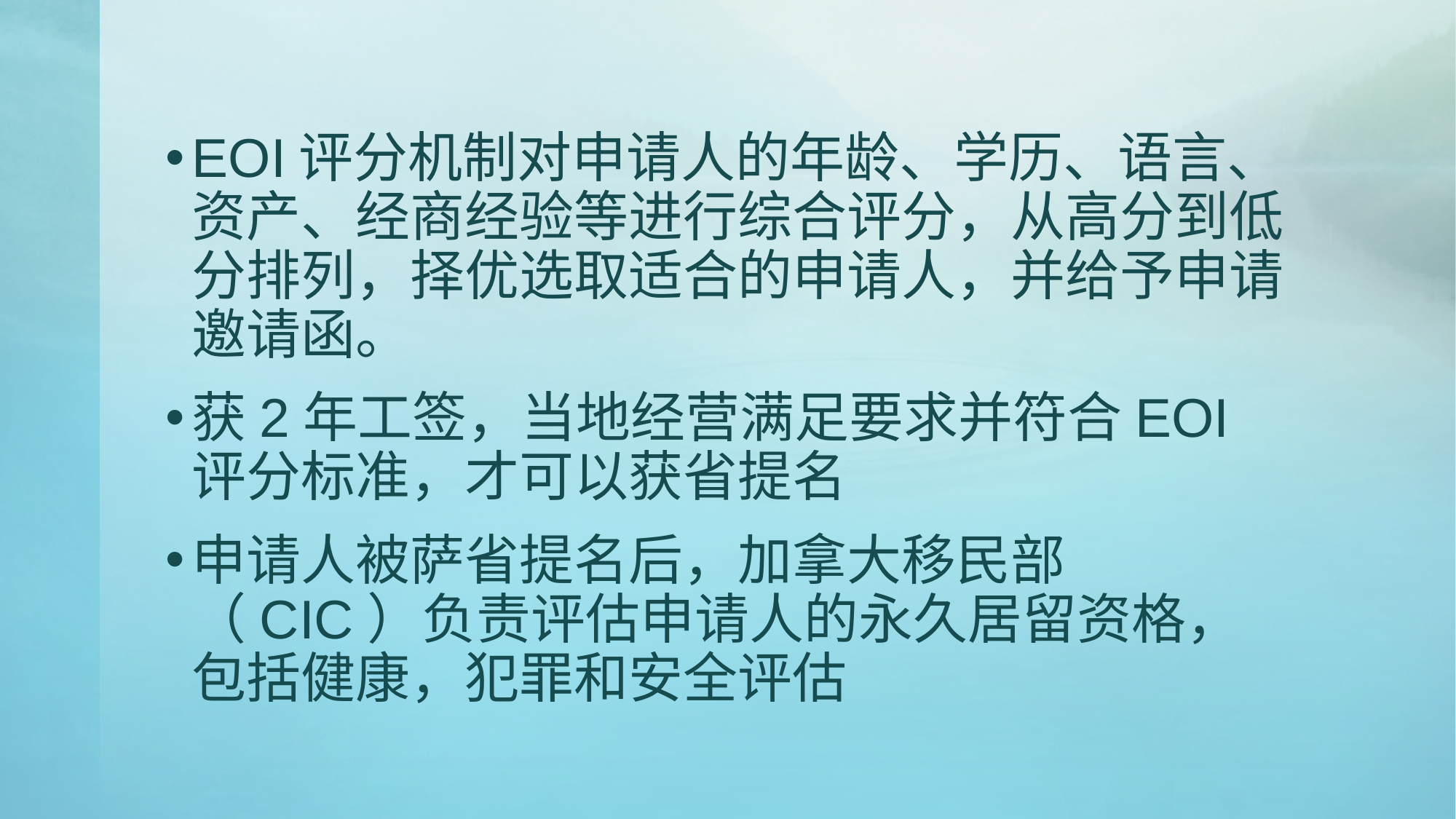

EOI评分机制对申请人的年龄、学历、语言、资产、经商经验等进行综合评分，从高分到低分排列，择优选取适合的申请人，并给予申请邀请函。
获2年工签，当地经营满足要求并符合EOI评分标准，才可以获省提名
申请人被萨省提名后，加拿大移民部（CIC）负责评估申请人的永久居留资格，包括健康，犯罪和安全评估